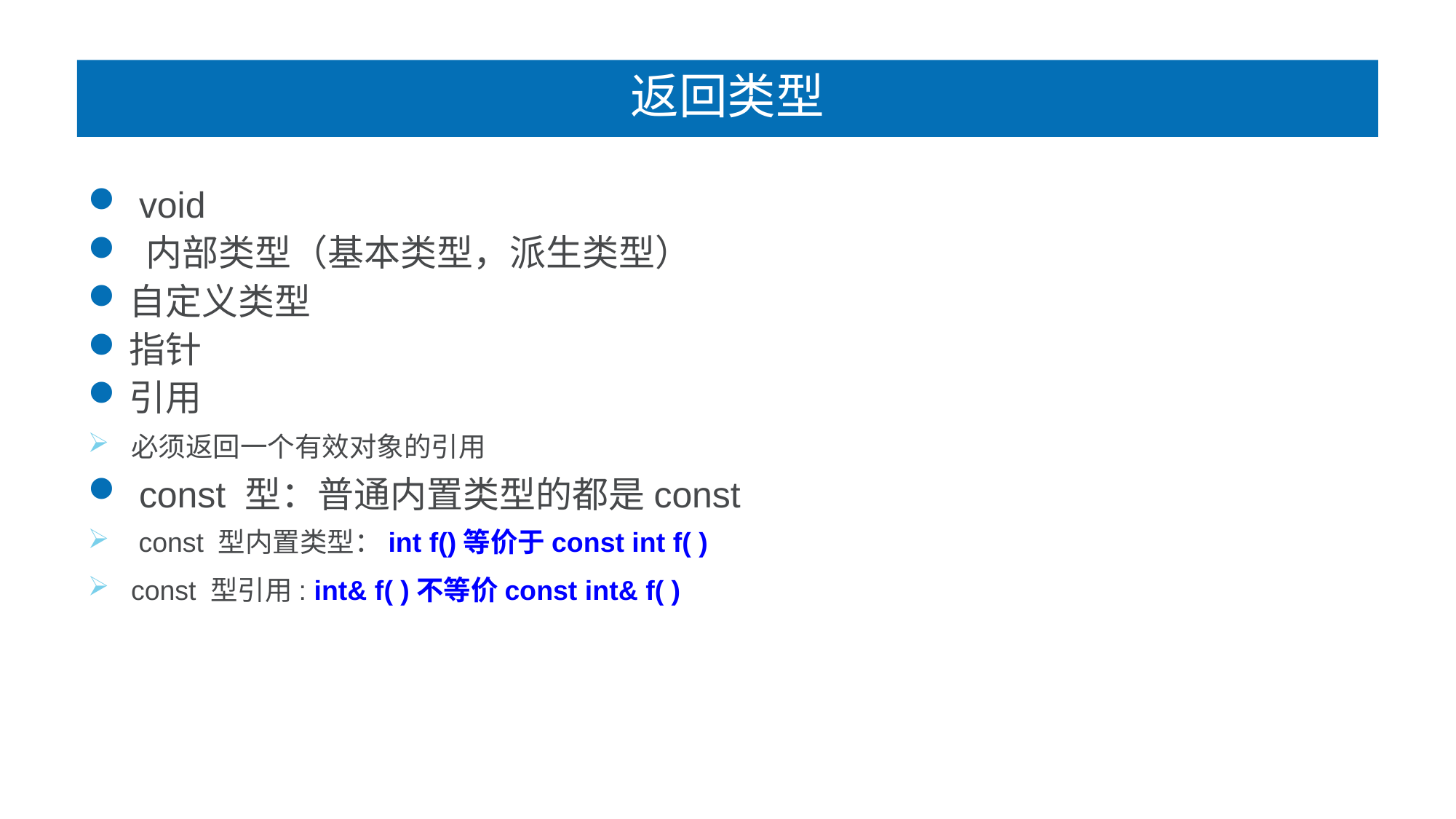

# 返回类型
 void
 内部类型（基本类型，派生类型）
自定义类型
指针
引用
必须返回一个有效对象的引用
 const 型：普通内置类型的都是const
 const 型内置类型：int f()等价于const int f( )
const 型引用: int& f( )不等价const int& f( )